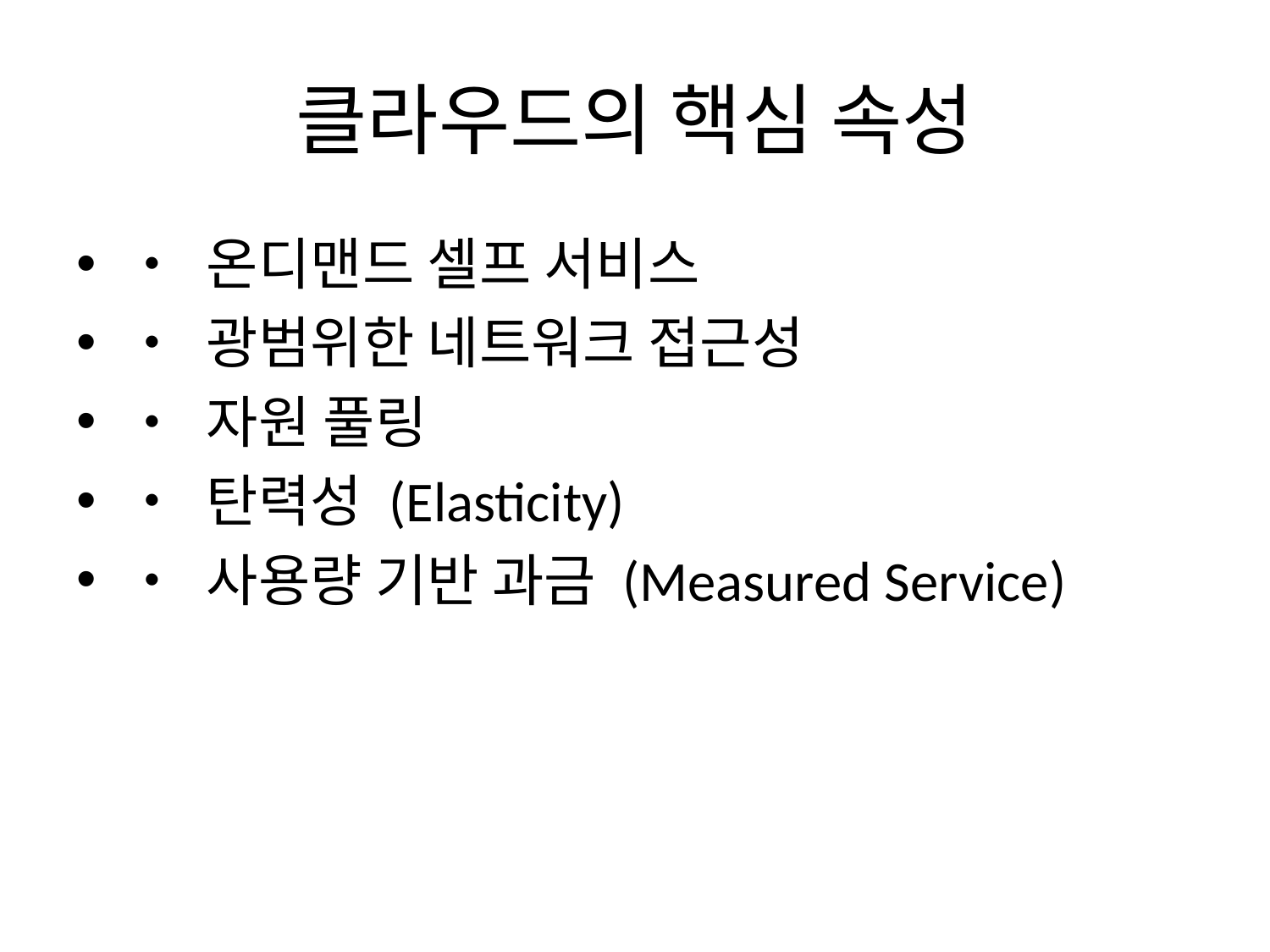

# 클라우드의 핵심 속성
• 온디맨드 셀프 서비스
• 광범위한 네트워크 접근성
• 자원 풀링
• 탄력성 (Elasticity)
• 사용량 기반 과금 (Measured Service)